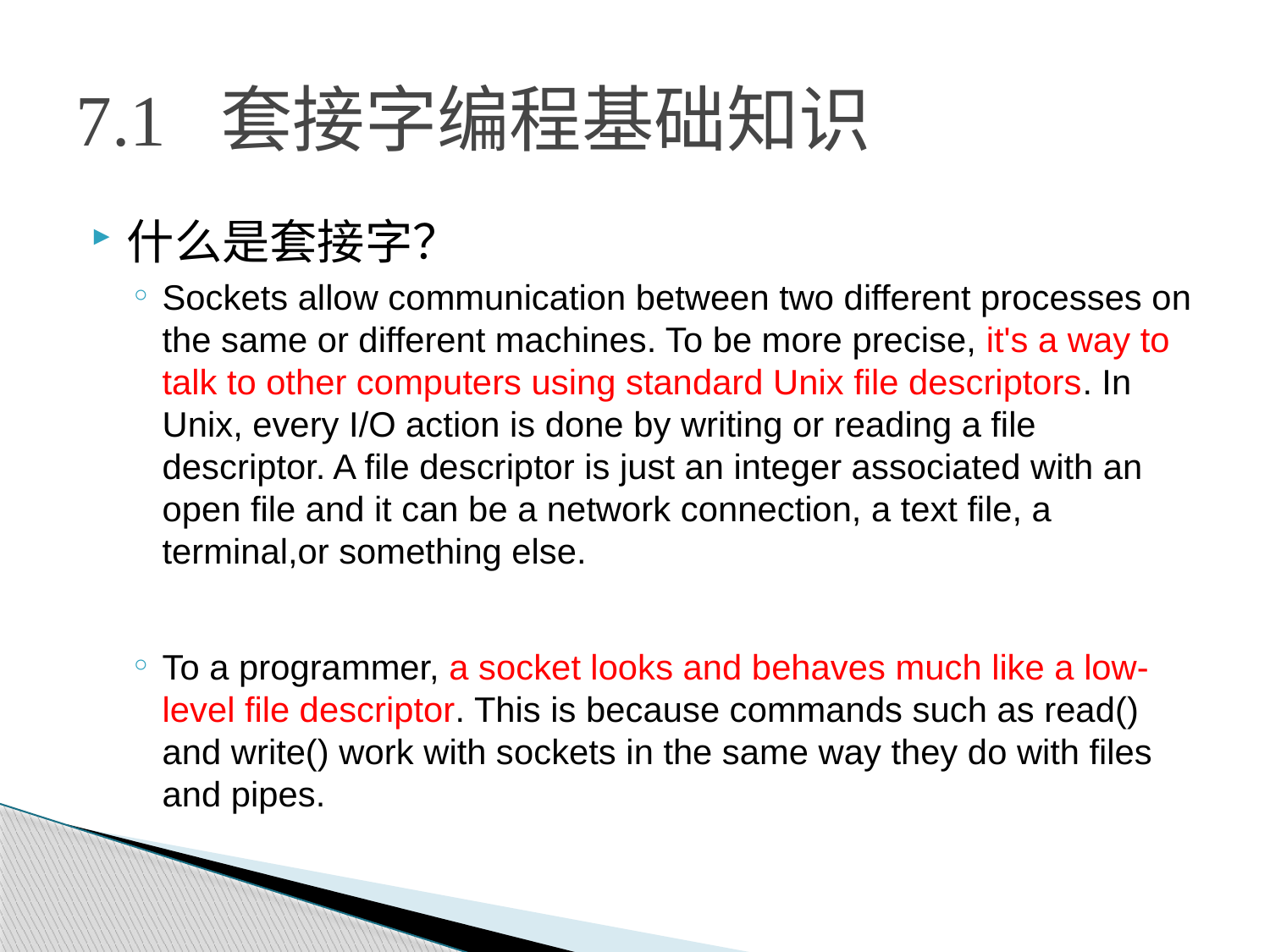

# 7.1  套接字编程基础知识
什么是套接字？
Sockets allow communication between two different processes on the same or different machines. To be more precise, it's a way to talk to other computers using standard Unix file descriptors. In Unix, every I/O action is done by writing or reading a file descriptor. A file descriptor is just an integer associated with an open file and it can be a network connection, a text file, a terminal,or something else.

To a programmer, a socket looks and behaves much like a low-level file descriptor. This is because commands such as read() and write() work with sockets in the same way they do with files and pipes.